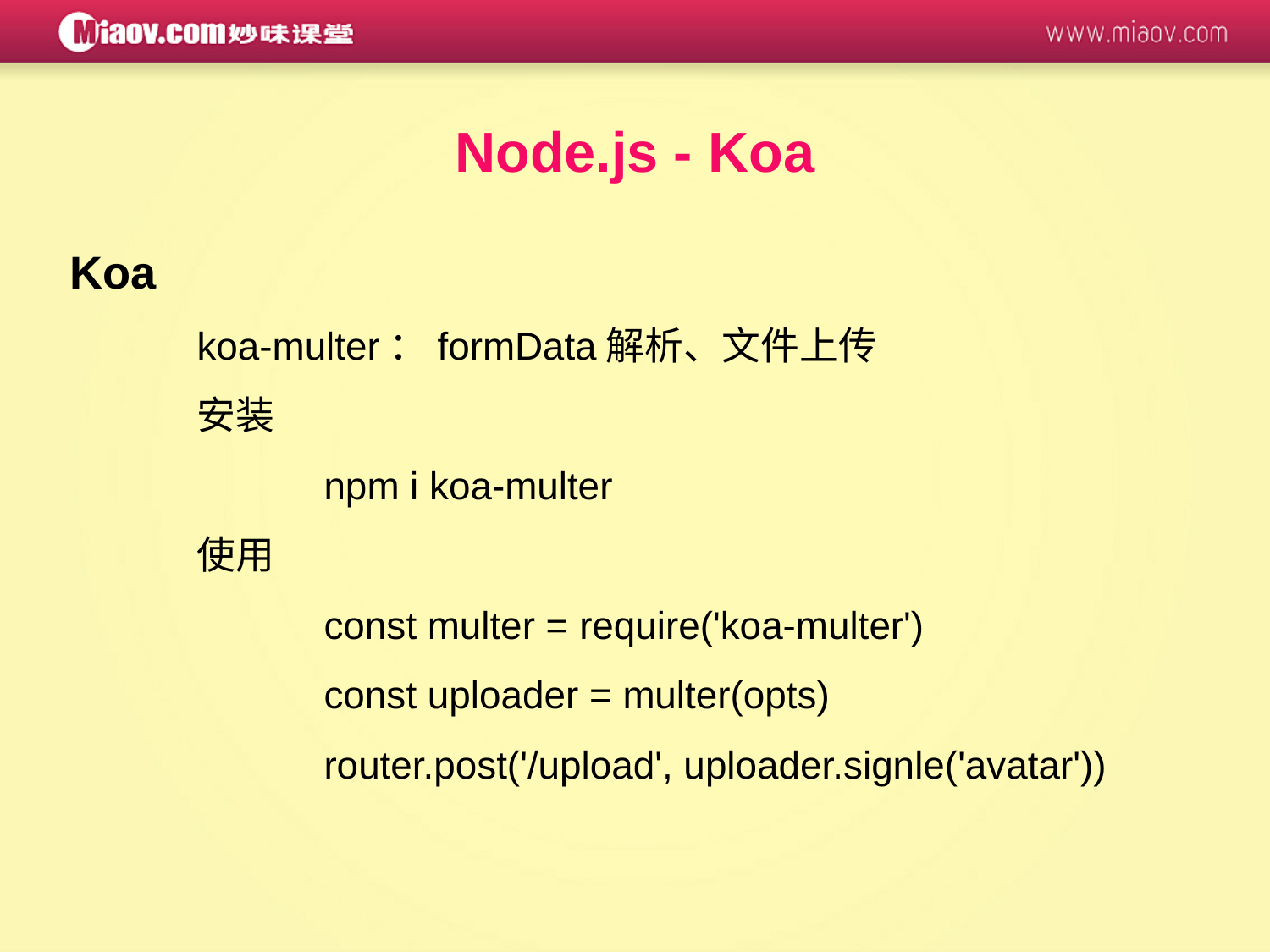

Node.js - Koa
Koa
	koa-multer：formData解析、文件上传
	安装
		npm i koa-multer
	使用
		const multer = require('koa-multer')
		const uploader = multer(opts)
		router.post('/upload', uploader.signle('avatar'))